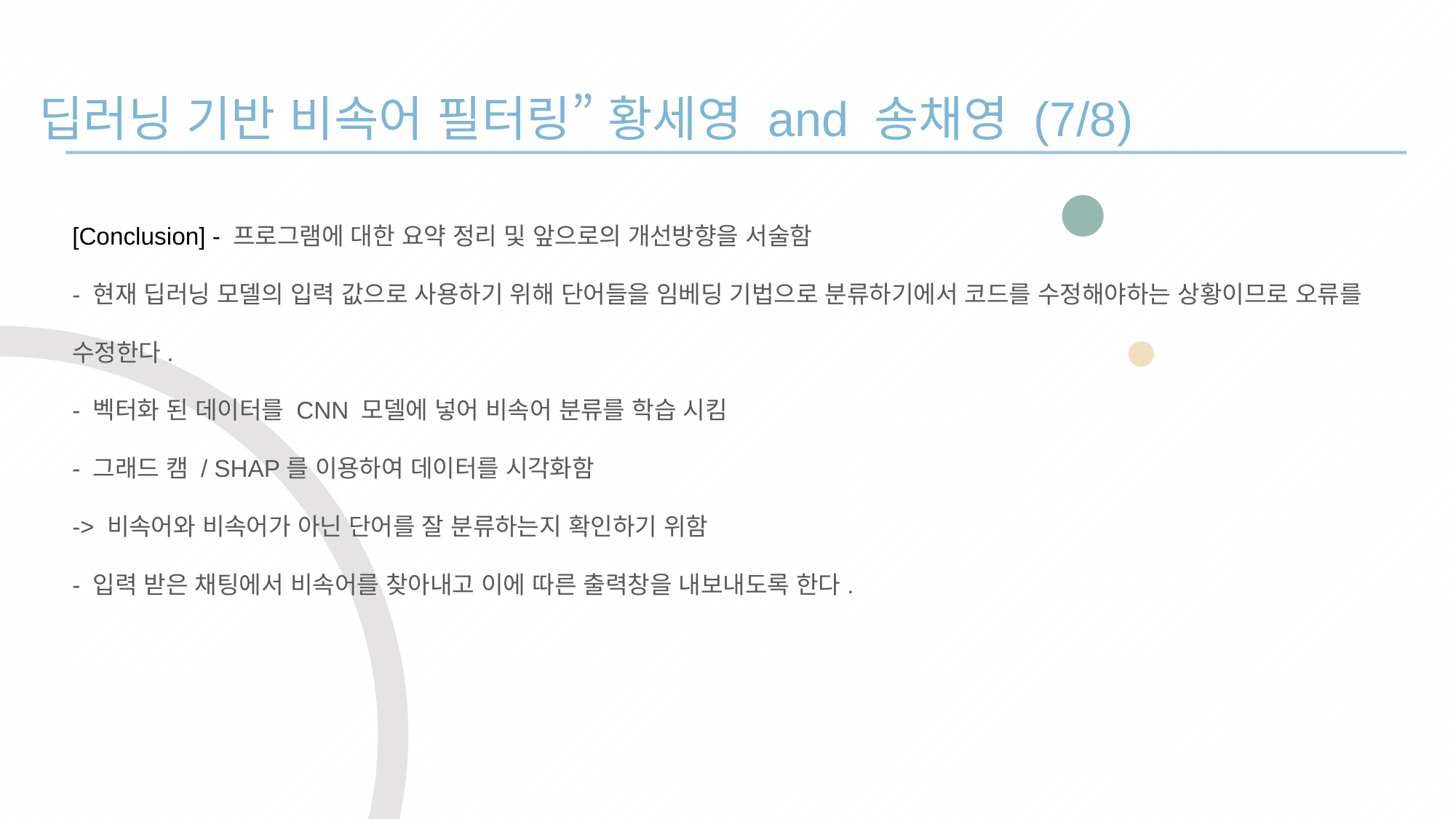

“딥러닝 기반 비속어 필터링” 황세영 and 송채영 (7/8)

[Conclusion] - 프로그램에 대한 요약 정리 및 앞으로의 개선방향을 서술함
- 현재 딥러닝 모델의 입력 값으로 사용하기 위해 단어들을 임베딩 기법으로 분류하기에서 코드를 수정해야하는 상황이므로 오류를 수정한다.
- 벡터화 된 데이터를 CNN 모델에 넣어 비속어 분류를 학습 시킴
- 그래드 캠 / SHAP를 이용하여 데이터를 시각화함
-> 비속어와 비속어가 아닌 단어를 잘 분류하는지 확인하기 위함
- 입력 받은 채팅에서 비속어를 찾아내고 이에 따른 출력창을 내보내도록 한다.